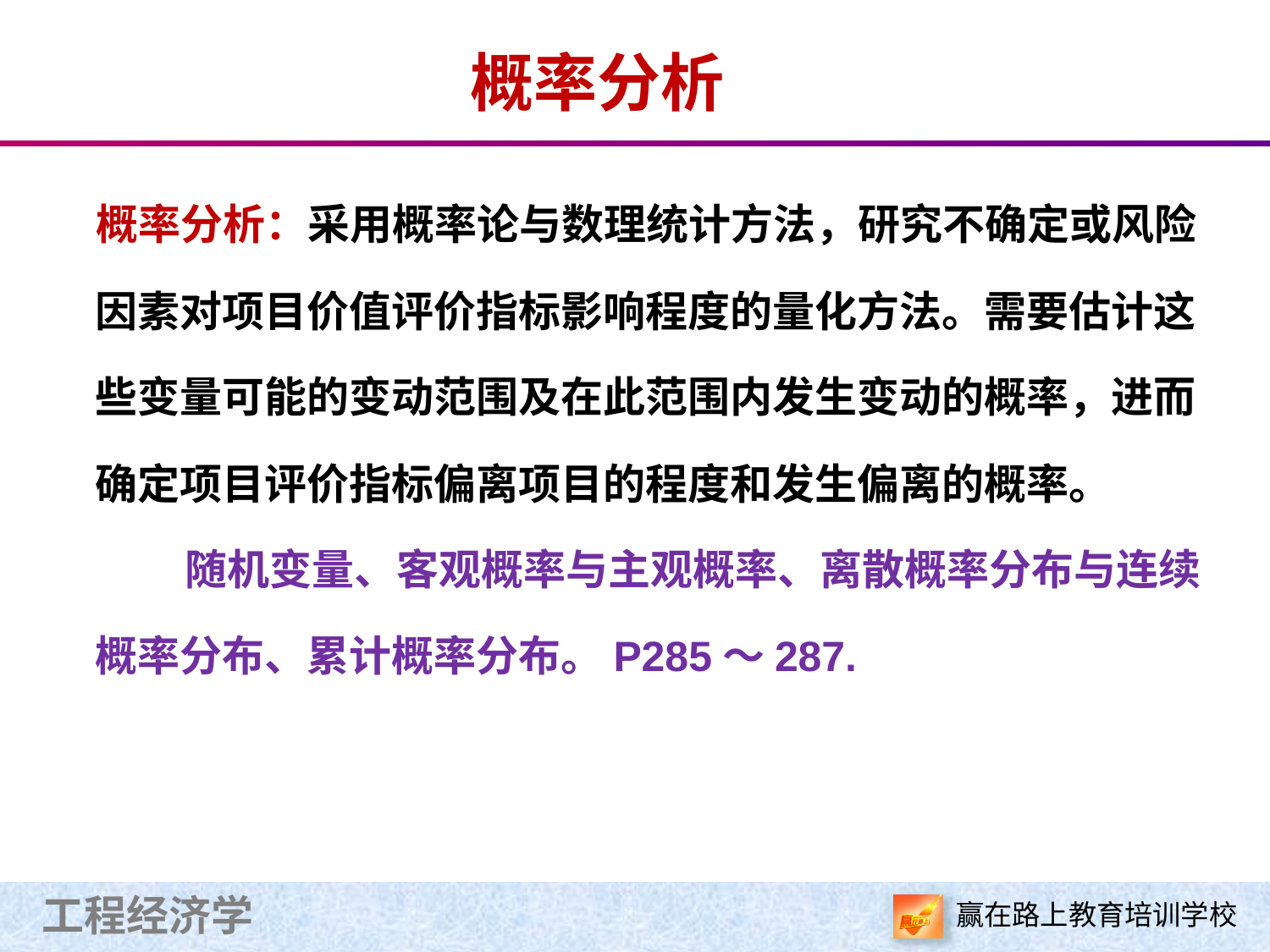

# 概率分析
    概率分析：采用概率论与数理统计方法，研究不确定或风险因素对项目价值评价指标影响程度的量化方法。需要估计这些变量可能的变动范围及在此范围内发生变动的概率，进而确定项目评价指标偏离项目的程度和发生偏离的概率。
随机变量、客观概率与主观概率、离散概率分布与连续概率分布、累计概率分布。P285～287.